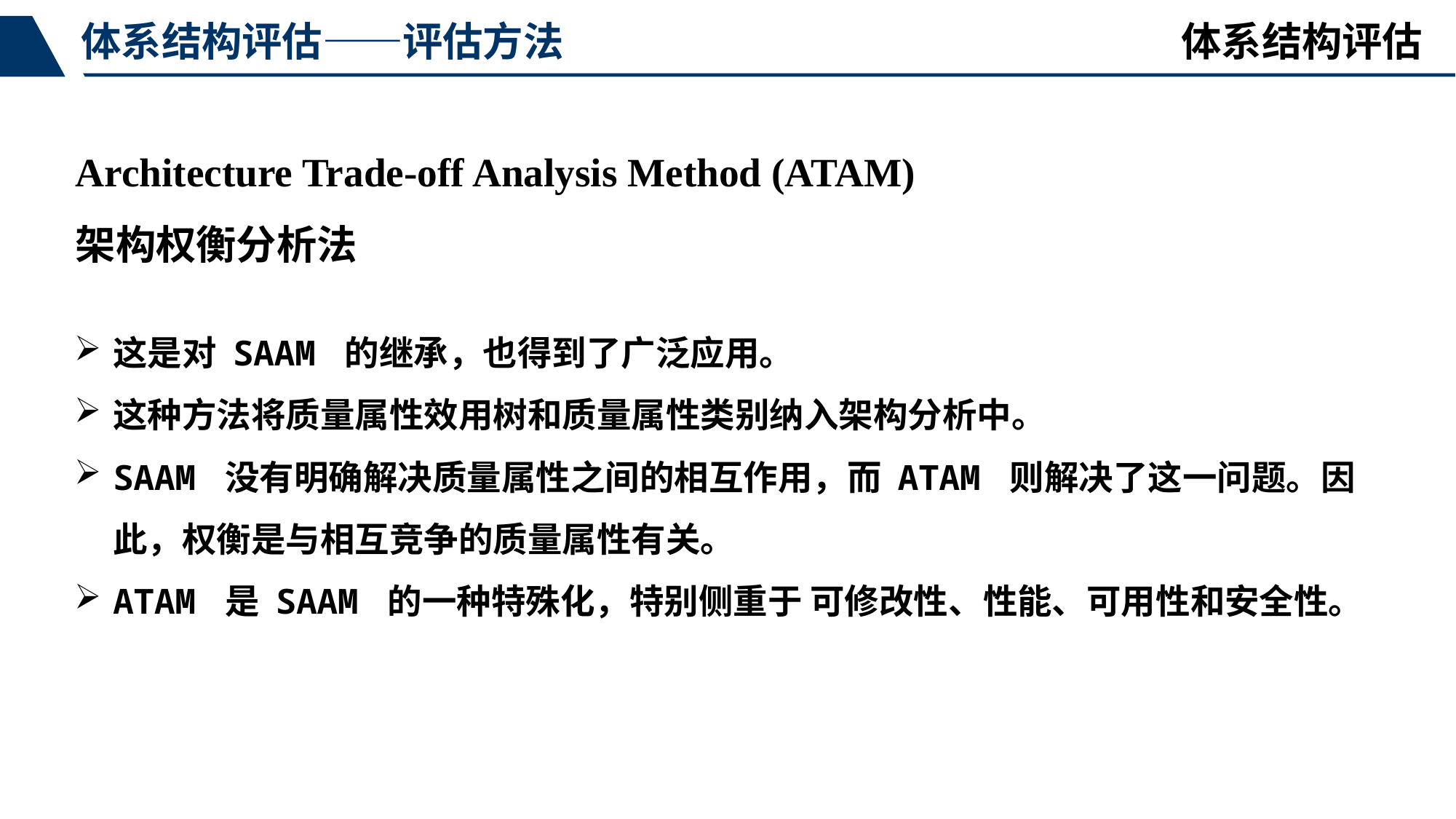

体系结构评估

体系结构评估——评估方法

Architecture Trade-off Analysis Method (ATAM)
架构权衡分析法
这是对 SAAM 的继承，也得到了广泛应用。
这种方法将质量属性效用树和质量属性类别纳入架构分析中。
SAAM 没有明确解决质量属性之间的相互作用，而 ATAM 则解决了这一问题。因此，权衡是与相互竞争的质量属性有关。
ATAM 是 SAAM 的一种特殊化，特别侧重于 可修改性、性能、可用性和安全性。